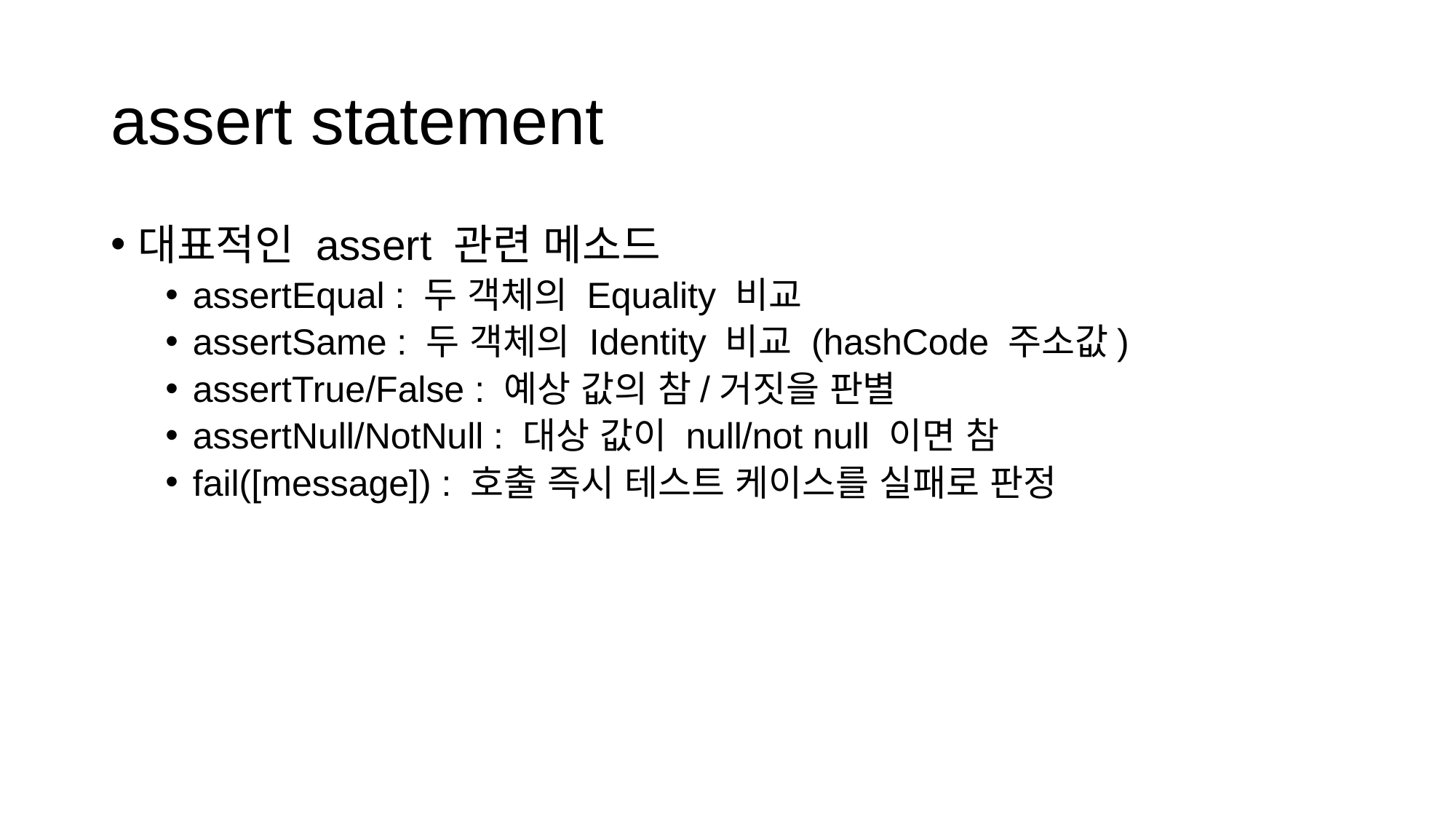

# assert statement
대표적인 assert 관련 메소드
assertEqual : 두 객체의 Equality 비교
assertSame : 두 객체의 Identity 비교 (hashCode 주소값)
assertTrue/False : 예상 값의 참/거짓을 판별
assertNull/NotNull : 대상 값이 null/not null 이면 참
fail([message]) : 호출 즉시 테스트 케이스를 실패로 판정